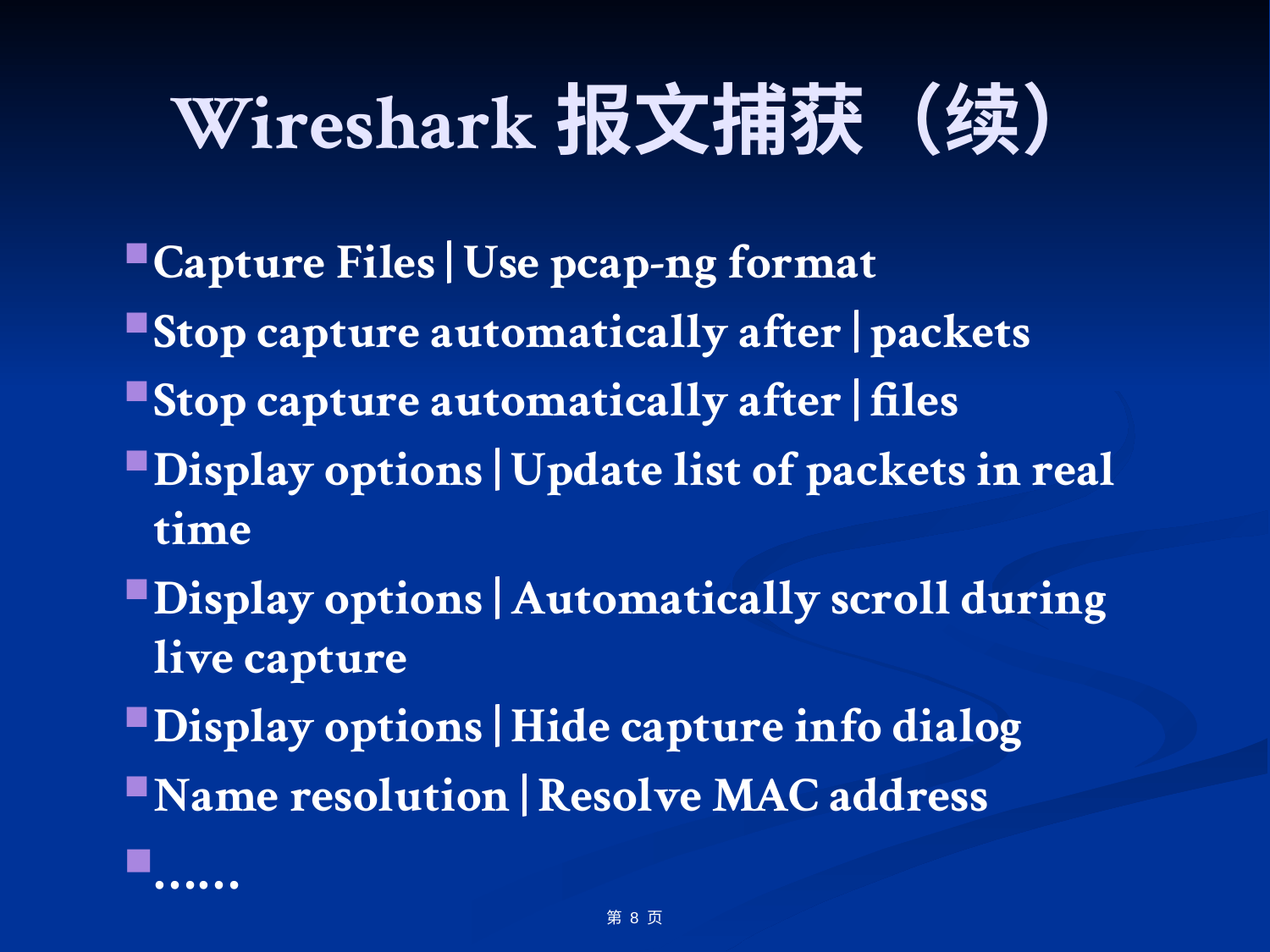

# Wireshark报文捕获（续）
Capture Files | Use pcap-ng format
Stop capture automatically after | packets
Stop capture automatically after | files
Display options | Update list of packets in real time
Display options | Automatically scroll during live capture
Display options | Hide capture info dialog
Name resolution | Resolve MAC address
……
第 8 页